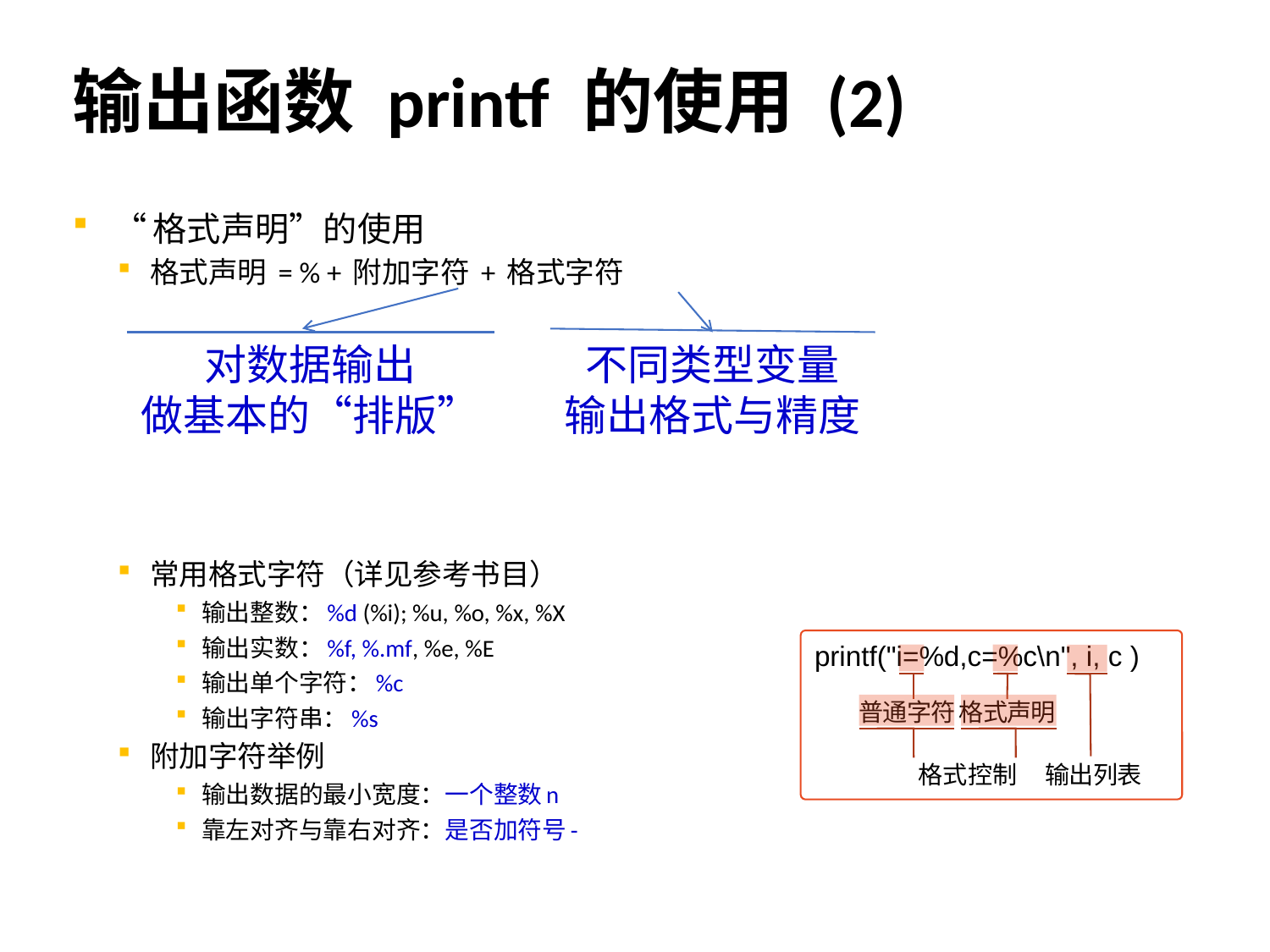

# 输出函数 printf 的使用 (2)
“格式声明”的使用
格式声明 = % + 附加字符 + 格式字符

常用格式字符（详见参考书目）
输出整数：%d (%i); %u, %o, %x, %X
输出实数：%f, %.mf, %e, %E
输出单个字符：%c
输出字符串：%s
附加字符举例
输出数据的最小宽度：一个整数n
靠左对齐与靠右对齐：是否加符号-

对数据输出
做基本的“排版”
不同类型变量
输出格式与精度
printf("i=%d,c=%c\n", i, c )

普通字符 格式声明
格式控制 	输出列表